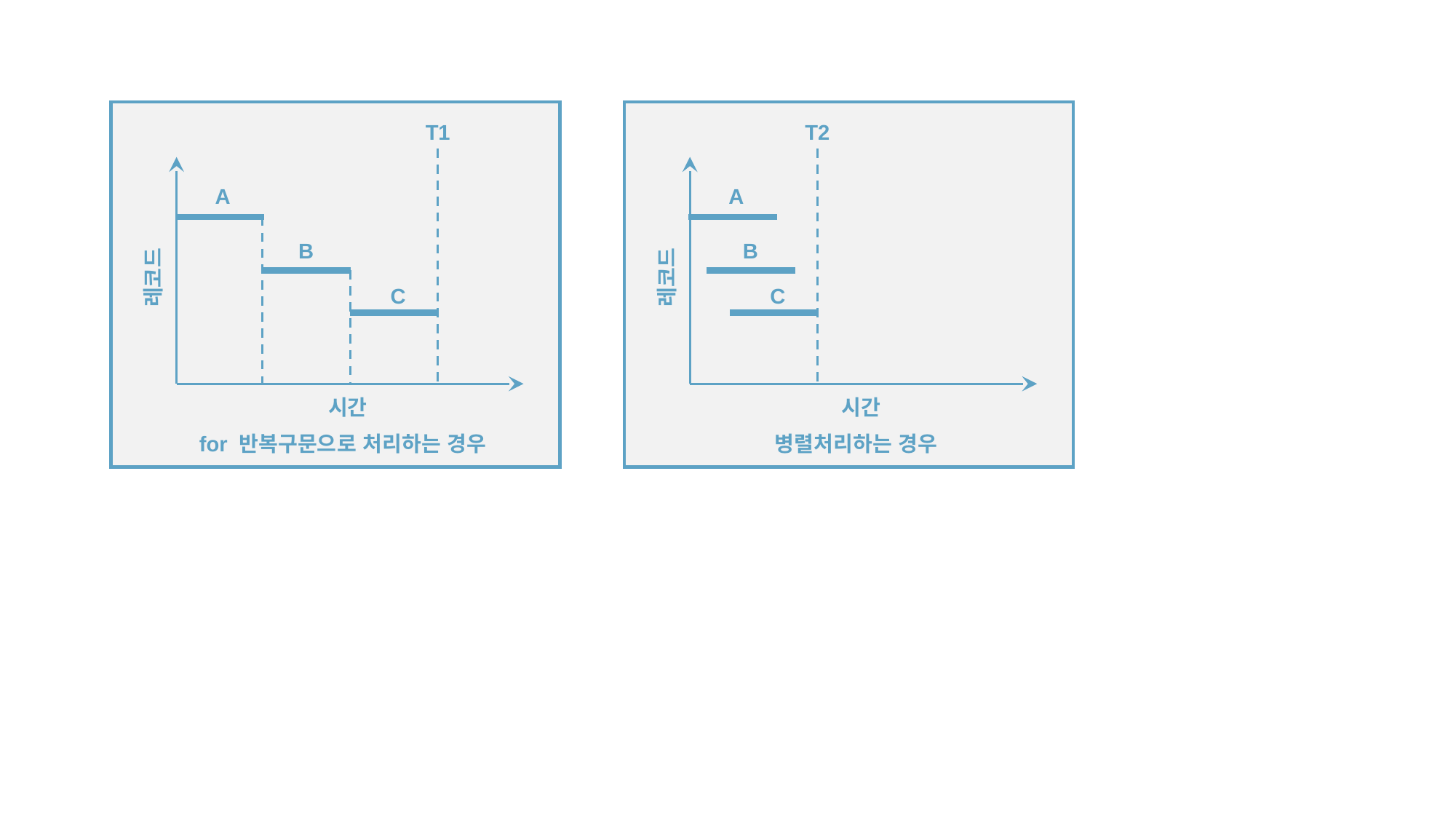

T1
T2
A
A
B
B
레코드
레코드
C
C
시간
시간
for 반복구문으로 처리하는 경우
병렬처리하는 경우